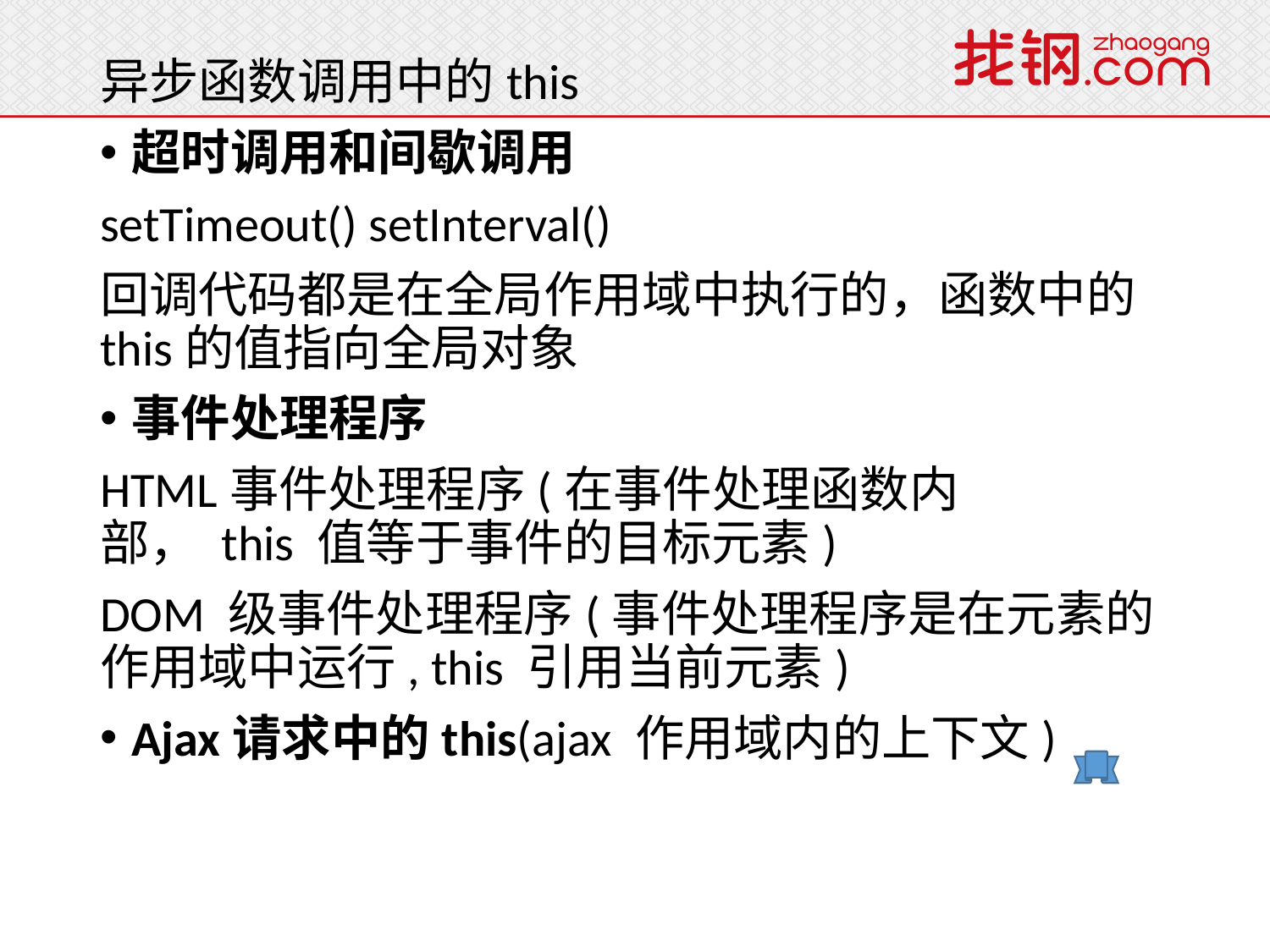

# 异步函数调用中的this
超时调用和间歇调用
setTimeout() setInterval()
回调代码都是在全局作用域中执行的，函数中的this的值指向全局对象
事件处理程序
HTML事件处理程序(在事件处理函数内部， this 值等于事件的目标元素)
DOM 级事件处理程序(事件处理程序是在元素的作用域中运行, this 引用当前元素)
Ajax请求中的this(ajax 作用域内的上下文)